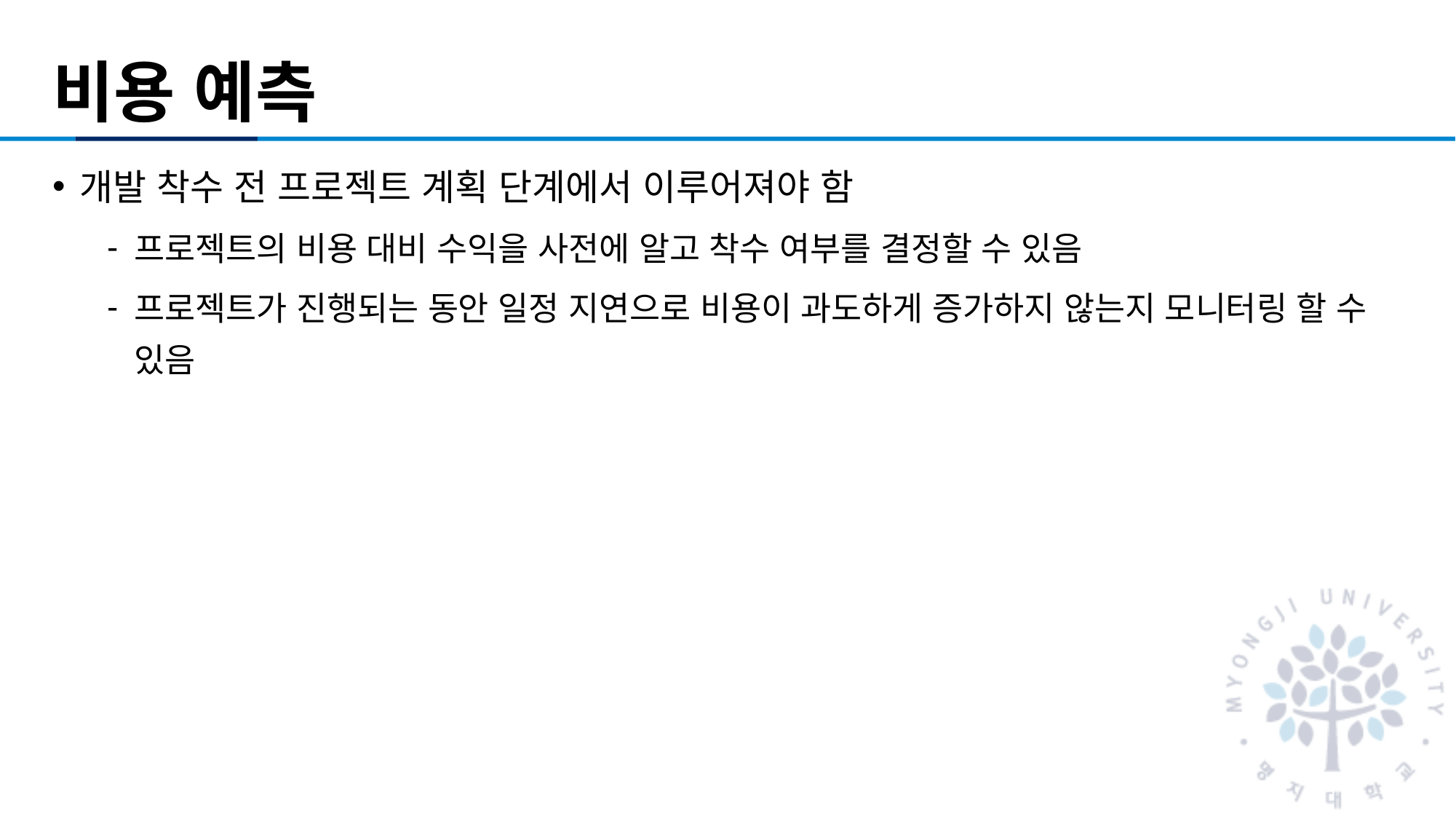

# 비용 예측
개발 착수 전 프로젝트 계획 단계에서 이루어져야 함
프로젝트의 비용 대비 수익을 사전에 알고 착수 여부를 결정할 수 있음
프로젝트가 진행되는 동안 일정 지연으로 비용이 과도하게 증가하지 않는지 모니터링 할 수 있음